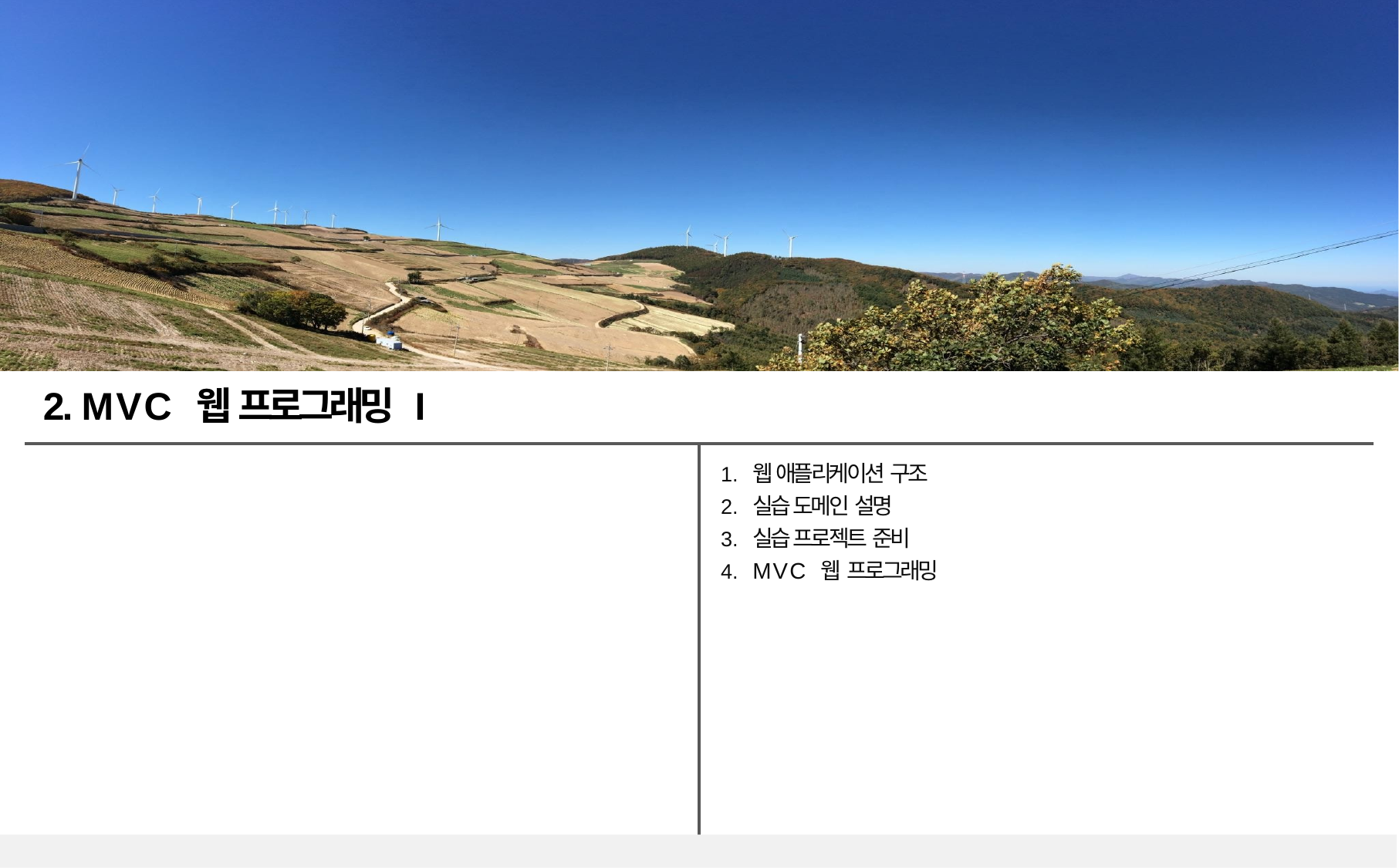

# 2. MVC 웹 프로그래밍 I

웹 애플리케이션 구조
실습 도메인 설명
실습 프로젝트 준비
MVC 웹 프로그래밍